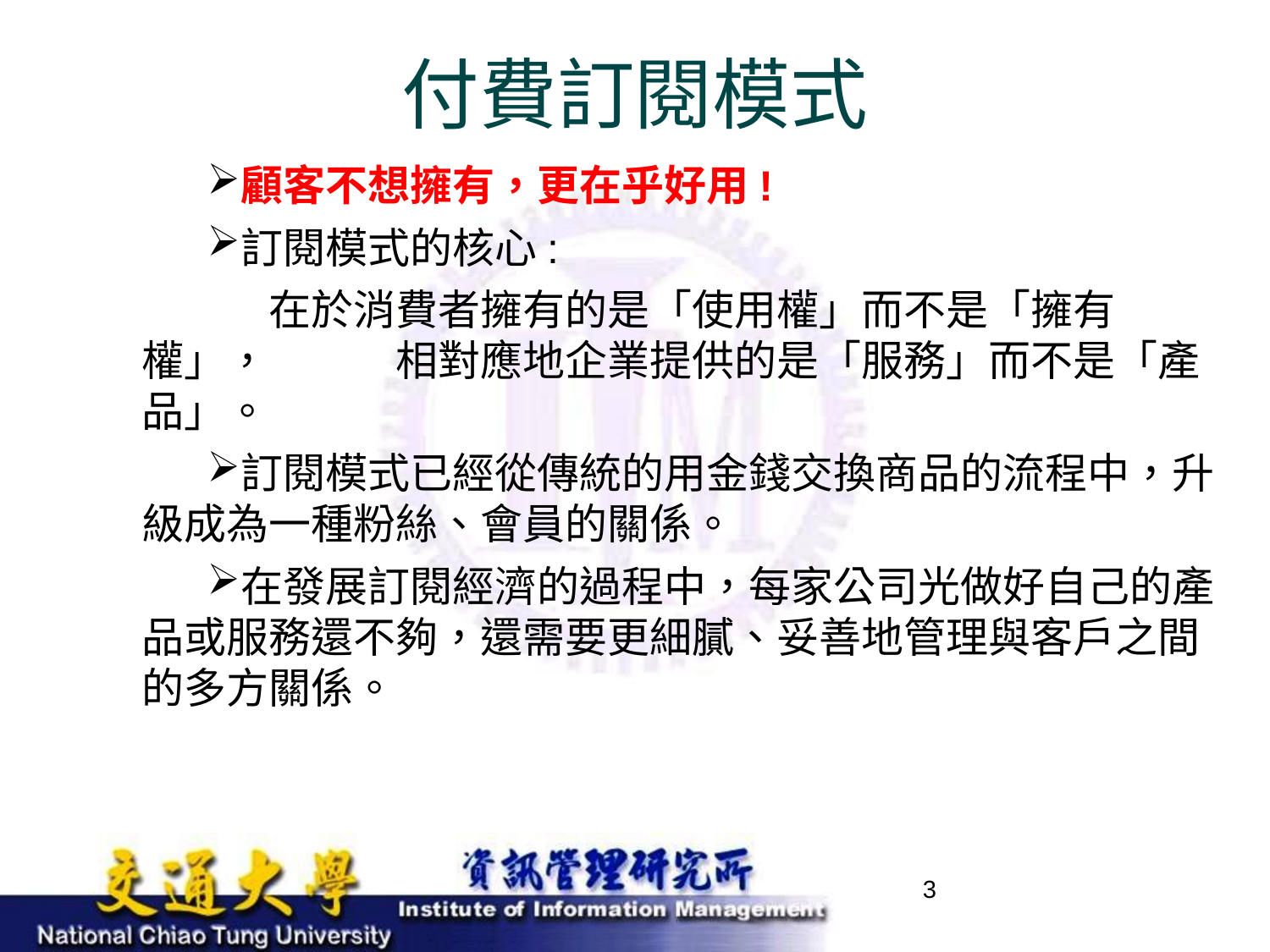

# 付費訂閱模式
顧客不想擁有，更在乎好用!
訂閱模式的核心:
	在於消費者擁有的是「使用權」而不是「擁有權」，	相對應地企業提供的是「服務」而不是「產品」。
訂閱模式已經從傳統的用金錢交換商品的流程中，升級成為一種粉絲、會員的關係。
在發展訂閱經濟的過程中，每家公司光做好自己的產品或服務還不夠，還需要更細膩、妥善地管理與客戶之間的多方關係。
3